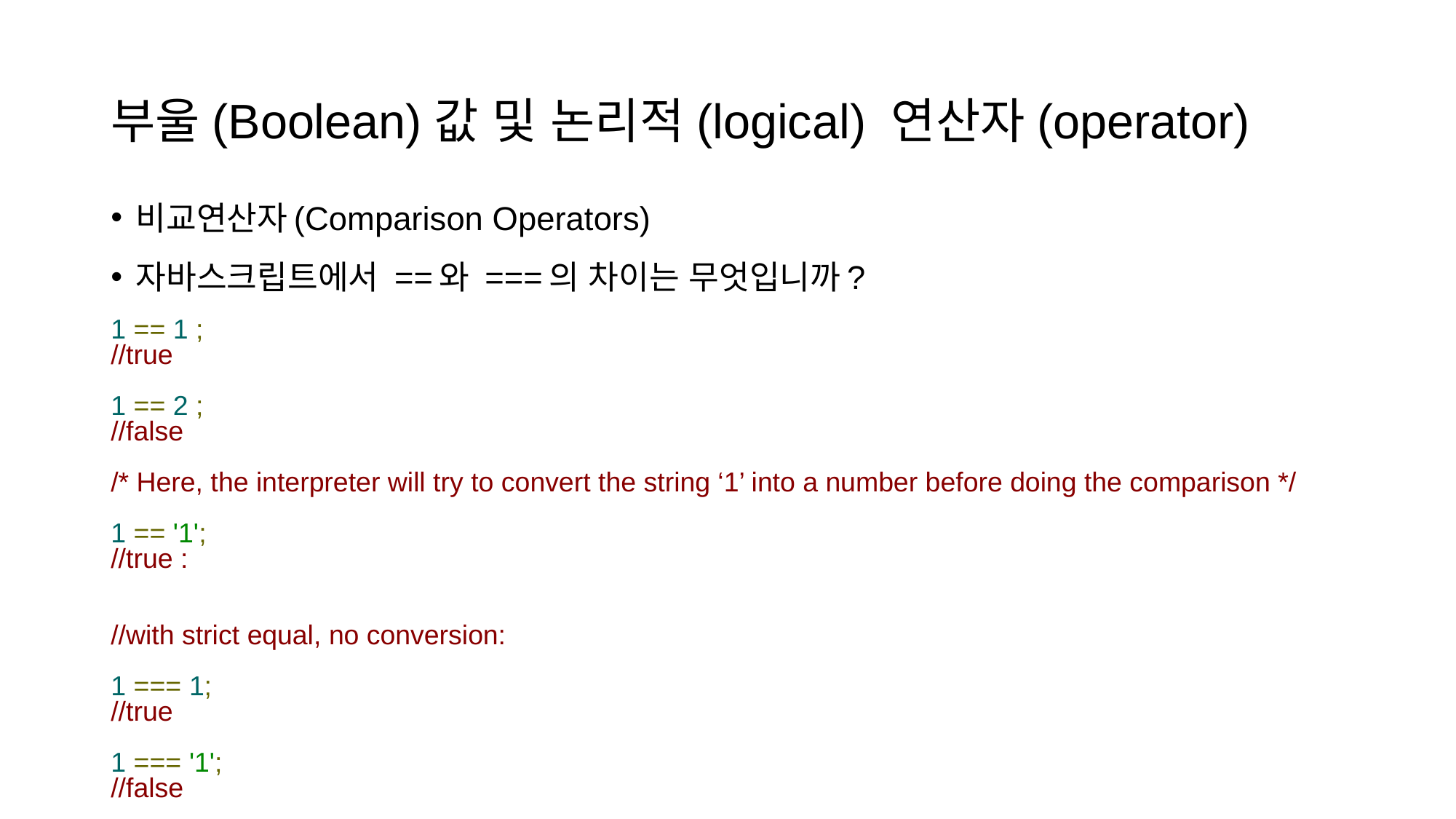

# 부울(Boolean)값 및 논리적(logical) 연산자(operator)
비교연산자(Comparison Operators)
자바스크립트에서 ==와 ===의 차이는 무엇입니까?

1 == 1 ;
//true

1 == 2 ;
//false

/* Here, the interpreter will try to convert the string ‘1’ into a number before doing the comparison */

1 == '1';
//true :

//with strict equal, no conversion:

1 === 1;
//true

1 === '1';
//false